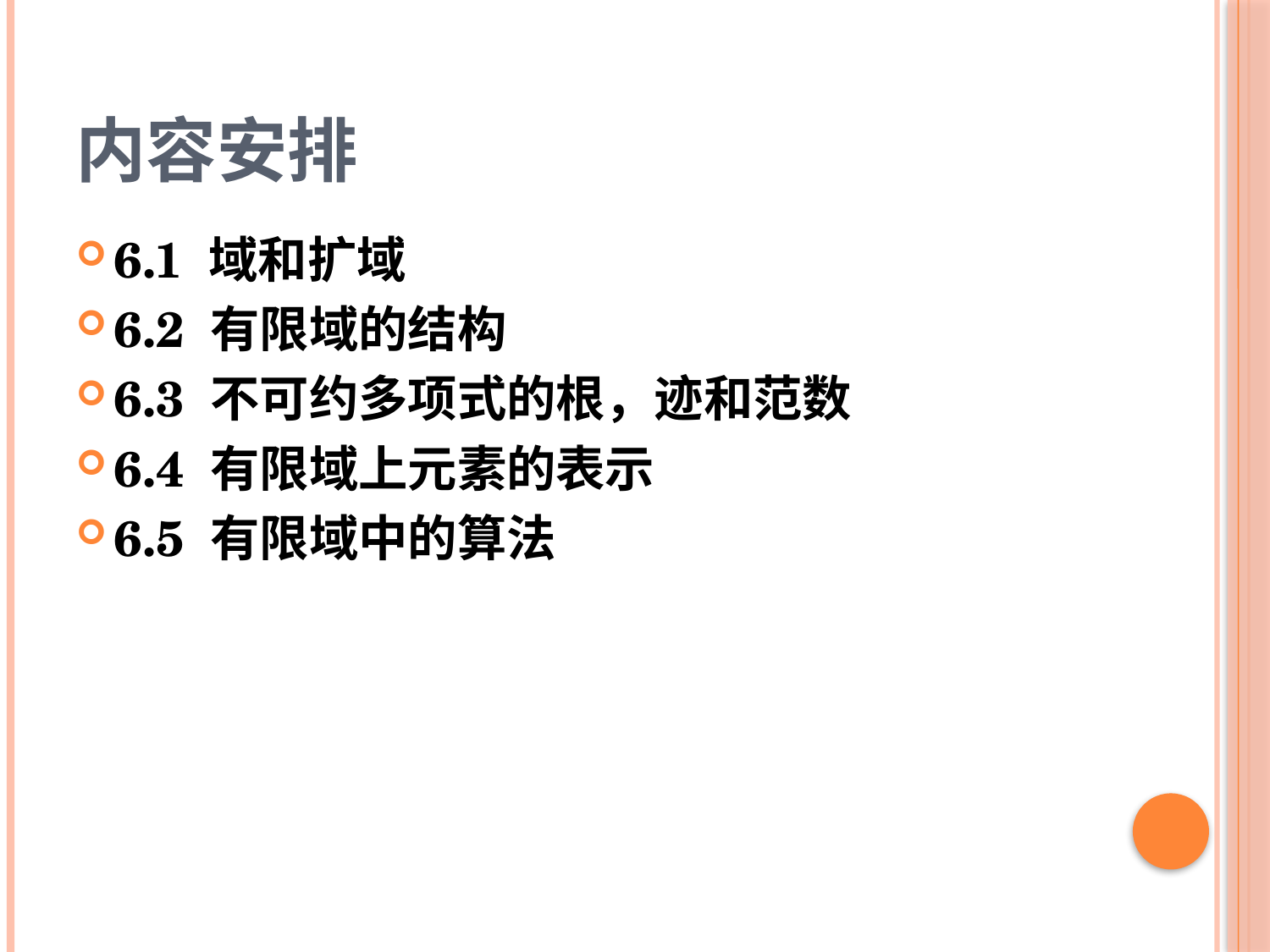

# 内容安排
6.1 域和扩域
6.2 有限域的结构
6.3 不可约多项式的根，迹和范数
6.4 有限域上元素的表示
6.5 有限域中的算法